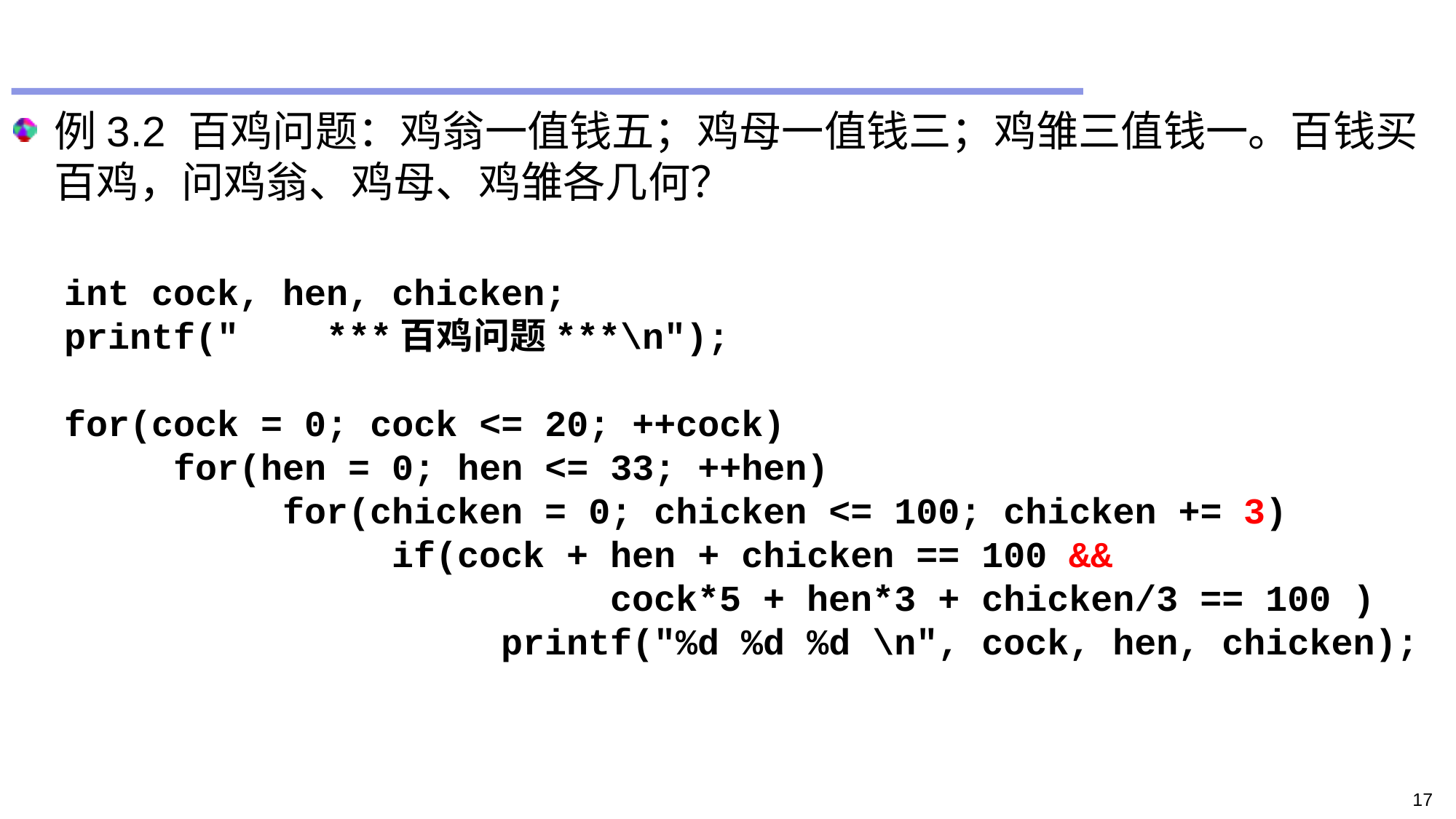

#
例3.2 百鸡问题：鸡翁一值钱五；鸡母一值钱三；鸡雏三值钱一。百钱买百鸡，问鸡翁、鸡母、鸡雏各几何？

	int cock, hen, chicken;
	printf("    ***百鸡问题***\n");

	for(cock = 0; cock <= 20; ++cock)
		for(hen = 0; hen <= 33; ++hen)
			for(chicken = 0; chicken <= 100; chicken += 3)
				if(cock + hen + chicken == 100 &&
						cock*5 + hen*3 + chicken/3 == 100 )
			    		printf("%d %d %d \n", cock, hen, chicken);

17